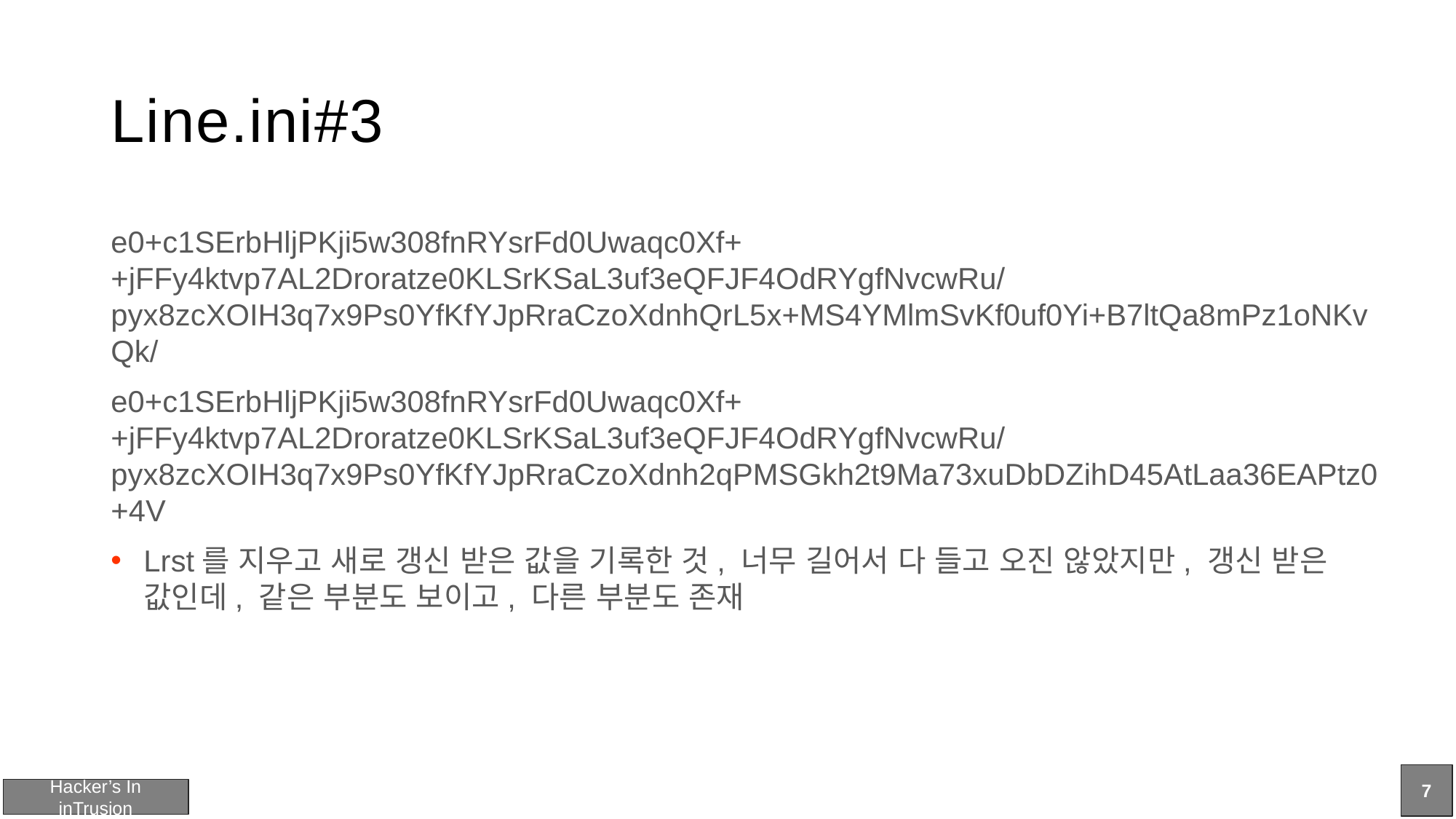

# Line.ini#3
e0+c1SErbHljPKji5w308fnRYsrFd0Uwaqc0Xf++jFFy4ktvp7AL2Droratze0KLSrKSaL3uf3eQFJF4OdRYgfNvcwRu/pyx8zcXOIH3q7x9Ps0YfKfYJpRraCzoXdnhQrL5x+MS4YMlmSvKf0uf0Yi+B7ltQa8mPz1oNKvQk/
e0+c1SErbHljPKji5w308fnRYsrFd0Uwaqc0Xf++jFFy4ktvp7AL2Droratze0KLSrKSaL3uf3eQFJF4OdRYgfNvcwRu/pyx8zcXOIH3q7x9Ps0YfKfYJpRraCzoXdnh2qPMSGkh2t9Ma73xuDbDZihD45AtLaa36EAPtz0+4V
Lrst를 지우고 새로 갱신 받은 값을 기록한 것, 너무 길어서 다 들고 오진 않았지만, 갱신 받은 값인데, 같은 부분도 보이고, 다른 부분도 존재

7
Hacker’s In inTrusion